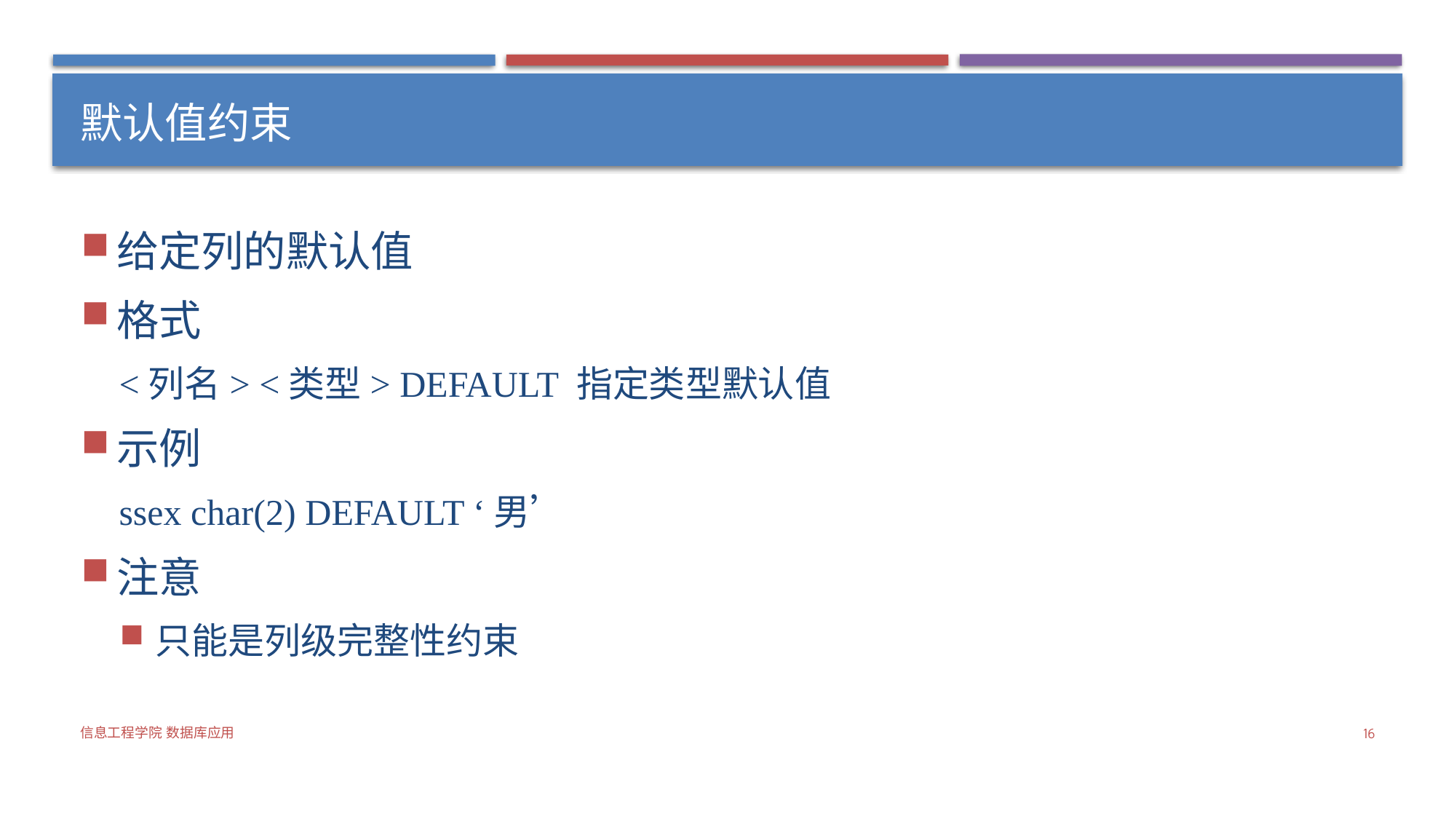

# 默认值约束
给定列的默认值
格式
<列名> <类型> DEFAULT 指定类型默认值
示例
ssex char(2) DEFAULT ‘男’
注意
只能是列级完整性约束
信息工程学院 数据库应用
16